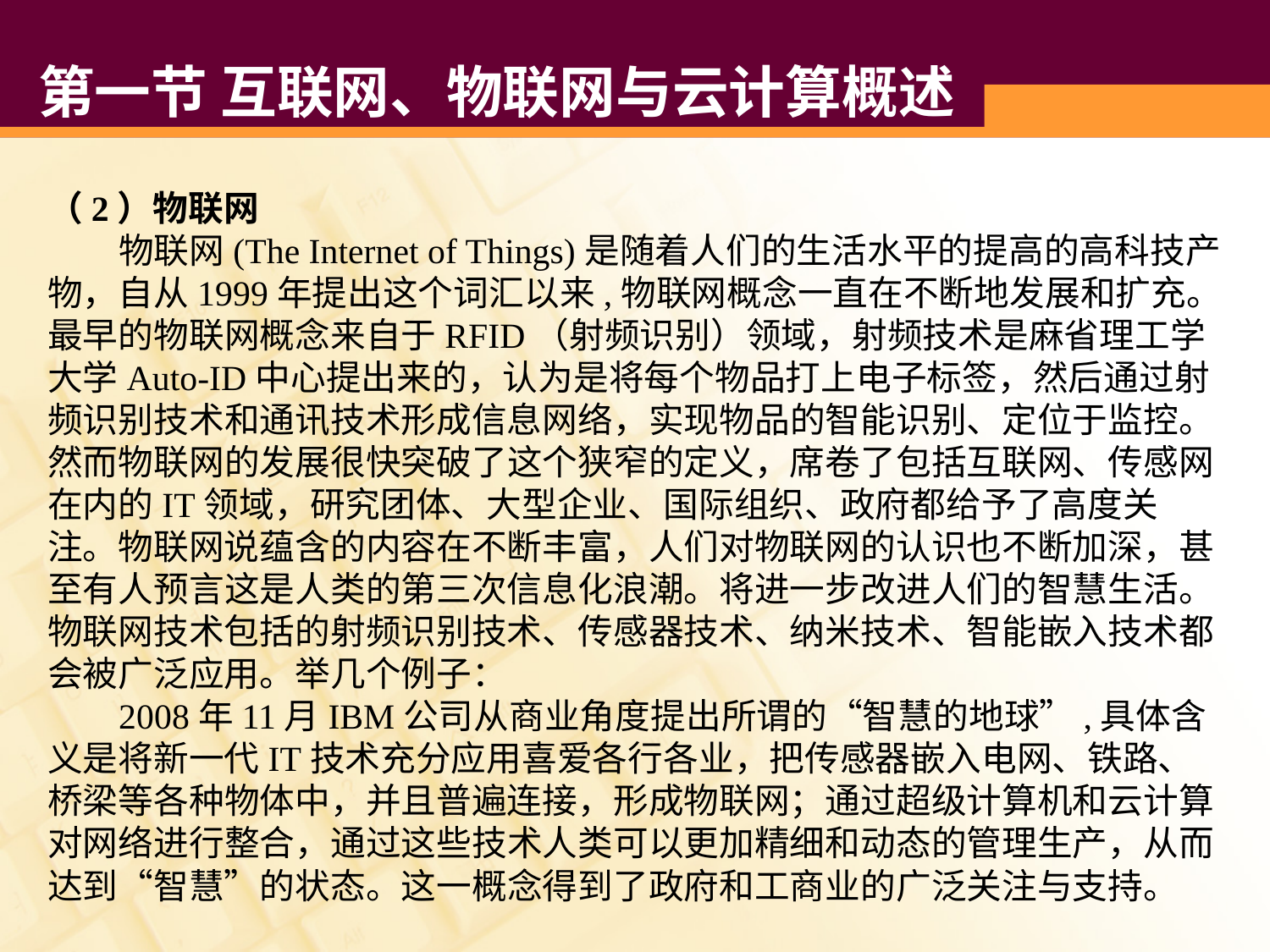

# 第一节 互联网、物联网与云计算概述
（2）物联网
        物联网(The Internet of Things)是随着人们的生活水平的提高的高科技产物，自从1999年提出这个词汇以来,物联网概念一直在不断地发展和扩充。最早的物联网概念来自于RFID（射频识别）领域，射频技术是麻省理工学大学Auto-ID中心提出来的，认为是将每个物品打上电子标签，然后通过射频识别技术和通讯技术形成信息网络，实现物品的智能识别、定位于监控。然而物联网的发展很快突破了这个狭窄的定义，席卷了包括互联网、传感网在内的IT领域，研究团体、大型企业、国际组织、政府都给予了高度关注。物联网说蕴含的内容在不断丰富，人们对物联网的认识也不断加深，甚至有人预言这是人类的第三次信息化浪潮。将进一步改进人们的智慧生活。物联网技术包括的射频识别技术、传感器技术、纳米技术、智能嵌入技术都会被广泛应用。举几个例子：
        2008年11月IBM公司从商业角度提出所谓的“智慧的地球”,具体含义是将新一代IT技术充分应用喜爱各行各业，把传感器嵌入电网、铁路、桥梁等各种物体中，并且普遍连接，形成物联网；通过超级计算机和云计算对网络进行整合，通过这些技术人类可以更加精细和动态的管理生产，从而达到“智慧”的状态。这一概念得到了政府和工商业的广泛关注与支持。